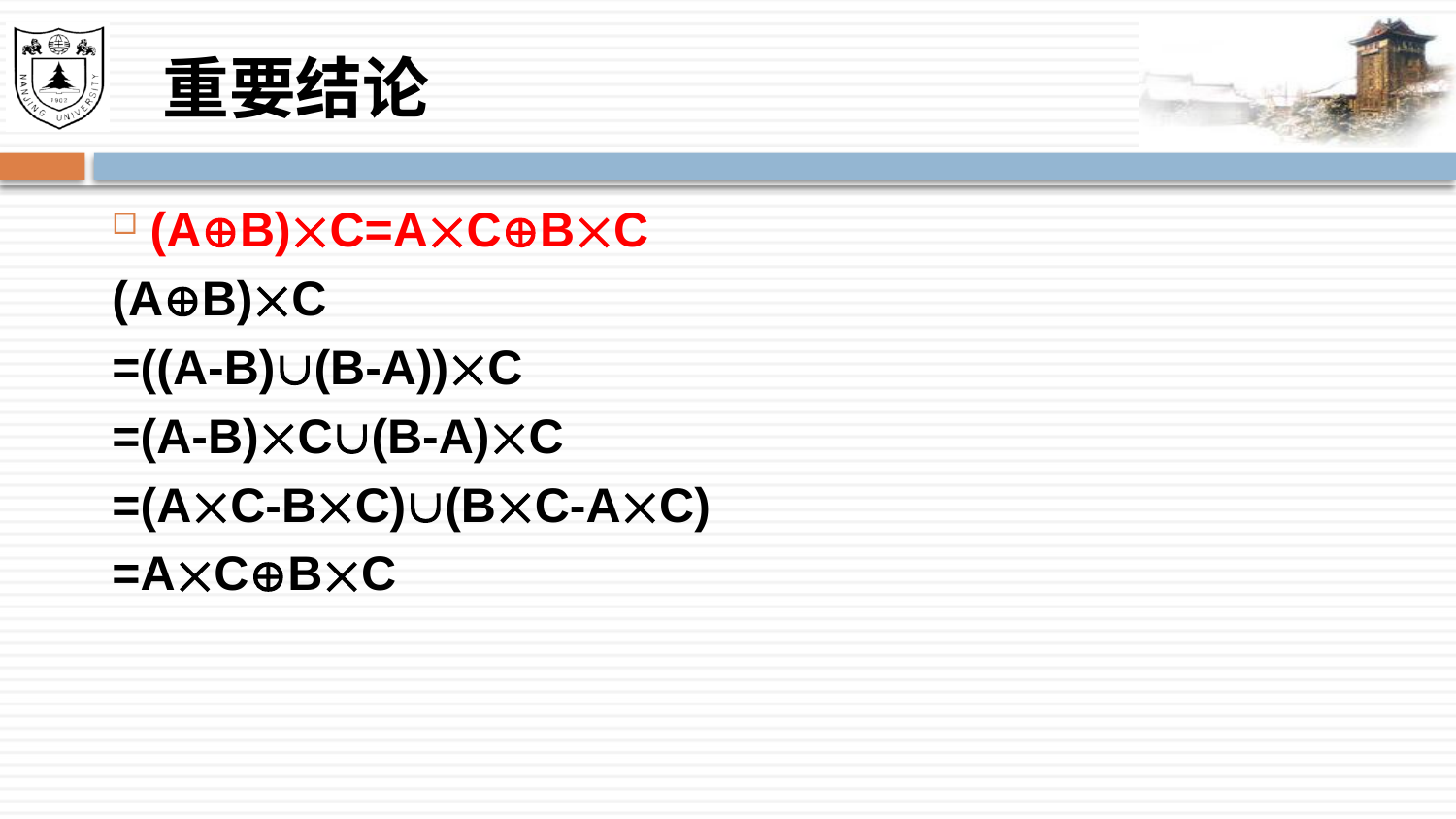

# 重要结论
(A⊕B)×C=A×C⊕B×C
(A⊕B)×C
=((A-B)∪(B-A))×C
=(A-B)×C∪(B-A)×C
=(A×C-B×C)∪(B×C-A×C)
=A×C⊕B×C